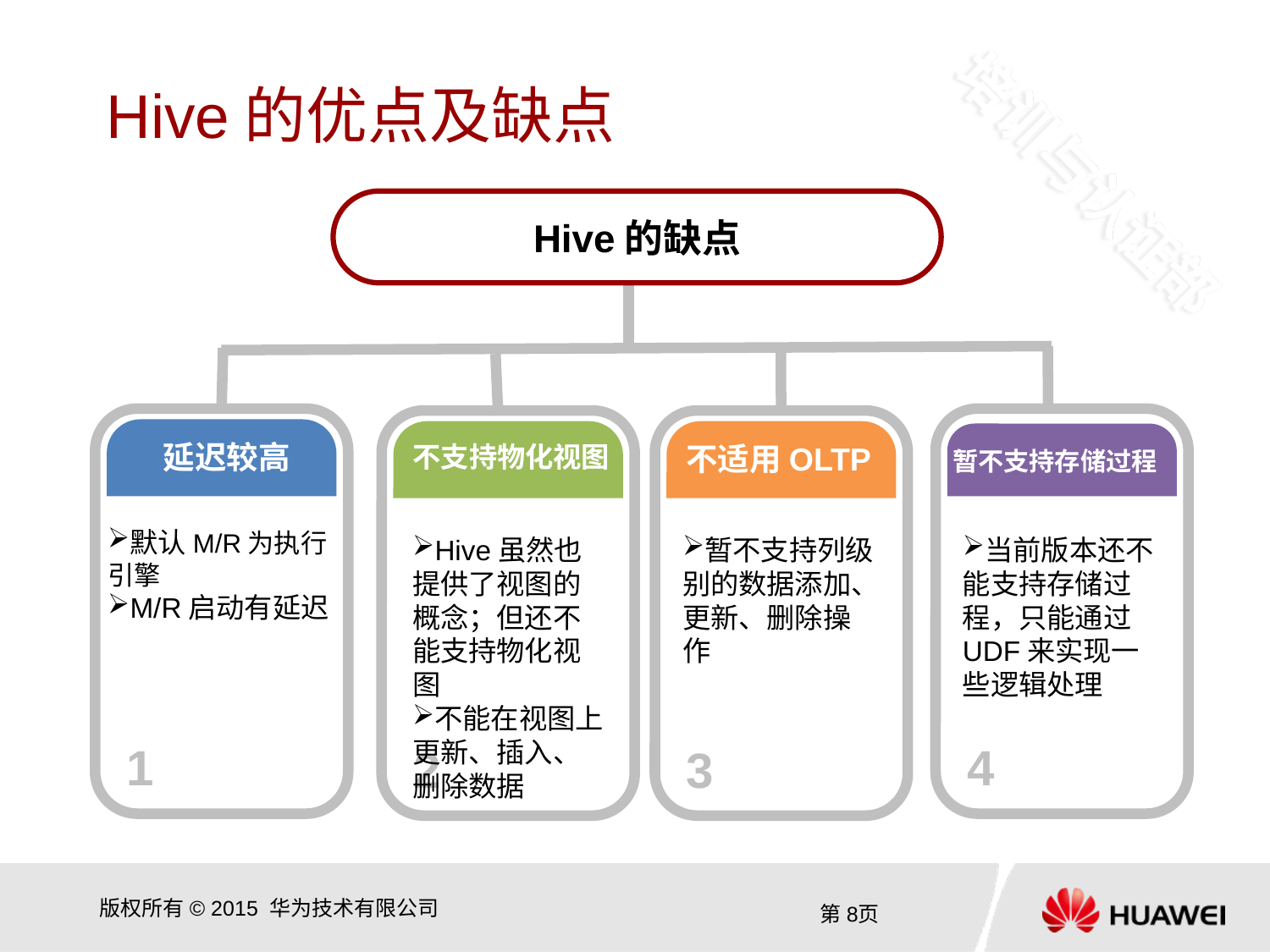

# Hive的优点及缺点
Hive的缺点

延迟较高
默认M/R为执行引擎
M/R启动有延迟

1

暂不支持存储过程
4

不支持物化视图
2

不适用OLTP
3
Hive虽然也提供了视图的概念；但还不能支持物化视图
不能在视图上更新、插入、删除数据

暂不支持列级别的数据添加、更新、删除操作
当前版本还不能支持存储过程，只能通过UDF来实现一些逻辑处理